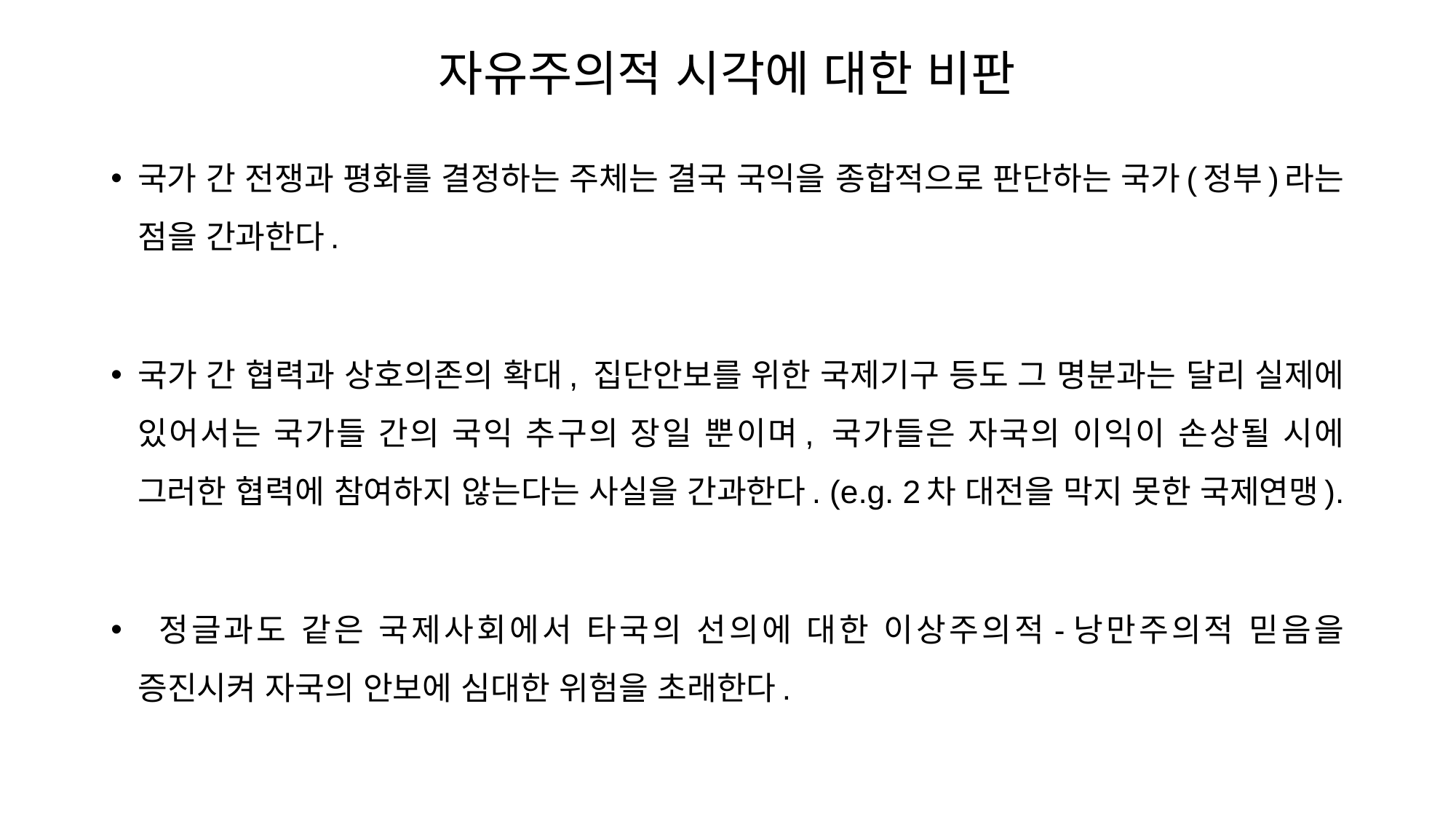

# 자유주의적 시각에 대한 비판
국가 간 전쟁과 평화를 결정하는 주체는 결국 국익을 종합적으로 판단하는 국가(정부)라는 점을 간과한다.

국가 간 협력과 상호의존의 확대, 집단안보를 위한 국제기구 등도 그 명분과는 달리 실제에 있어서는 국가들 간의 국익 추구의 장일 뿐이며, 국가들은 자국의 이익이 손상될 시에 그러한 협력에 참여하지 않는다는 사실을 간과한다. (e.g. 2차 대전을 막지 못한 국제연맹).

 정글과도 같은 국제사회에서 타국의 선의에 대한 이상주의적-낭만주의적 믿음을 증진시켜 자국의 안보에 심대한 위험을 초래한다.